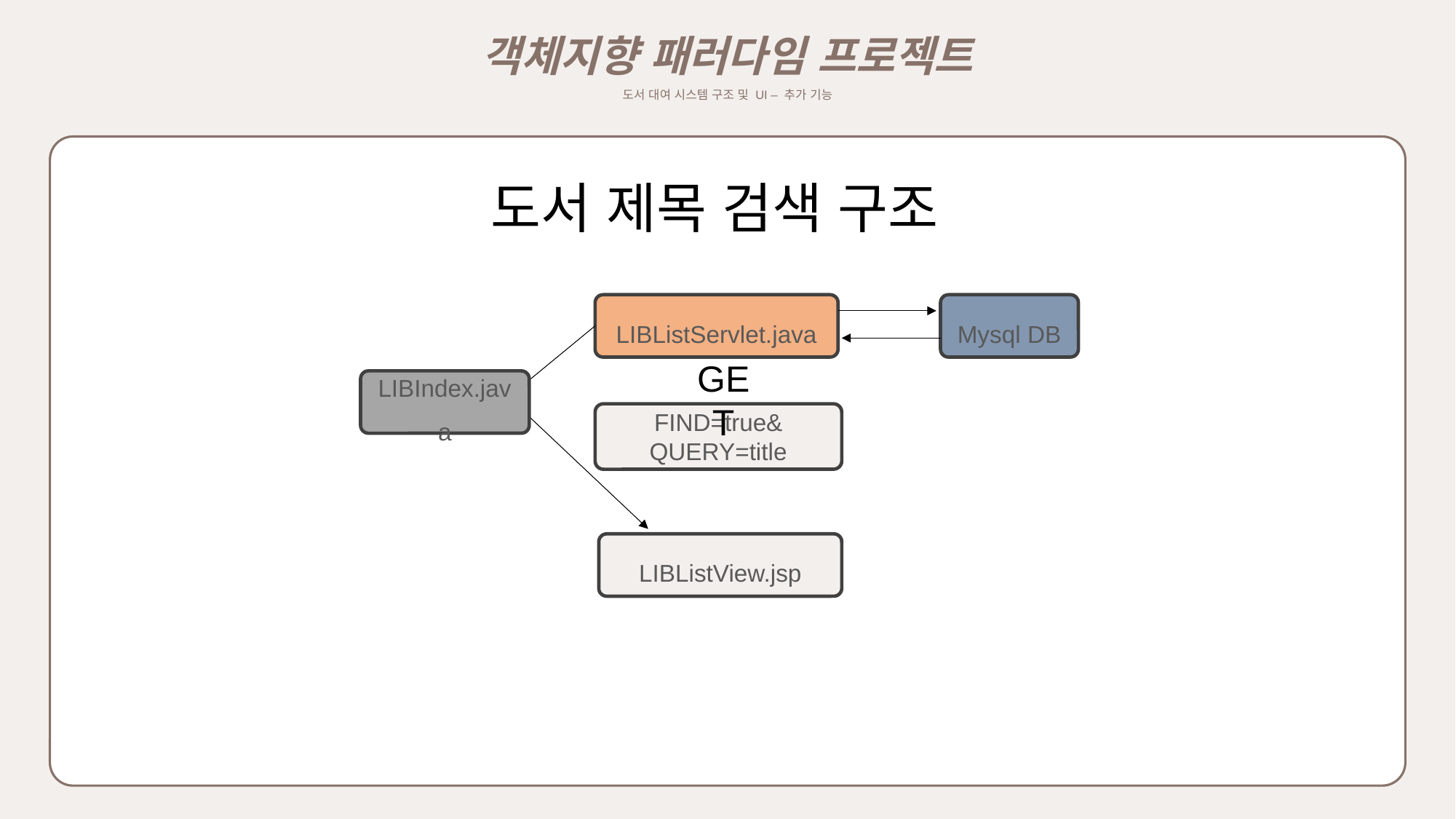

객체지향 패러다임 프로젝트
도서 대여 시스템 구조 및 UI – 추가 기능

도서 제목 검색 구조
LIBListServlet.java
Mysql DB
GET
LIBIndex.java
FIND=true&
QUERY=title
LIBListView.jsp